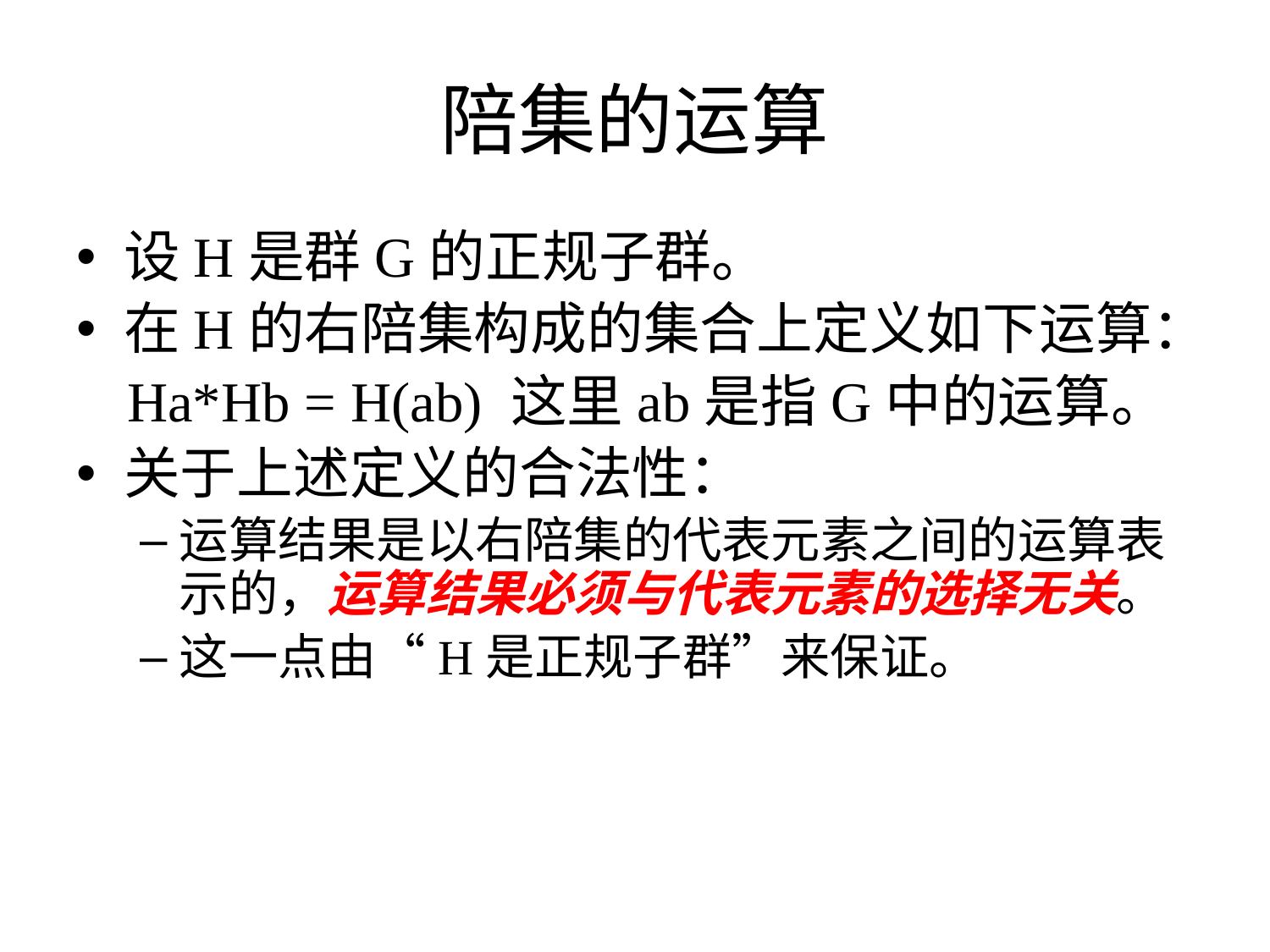

# 陪集的运算
设H是群G的正规子群。
在H的右陪集构成的集合上定义如下运算：
    Ha*Hb = H(ab) 这里ab是指G中的运算。
关于上述定义的合法性：
运算结果是以右陪集的代表元素之间的运算表示的，运算结果必须与代表元素的选择无关。
这一点由“H是正规子群”来保证。